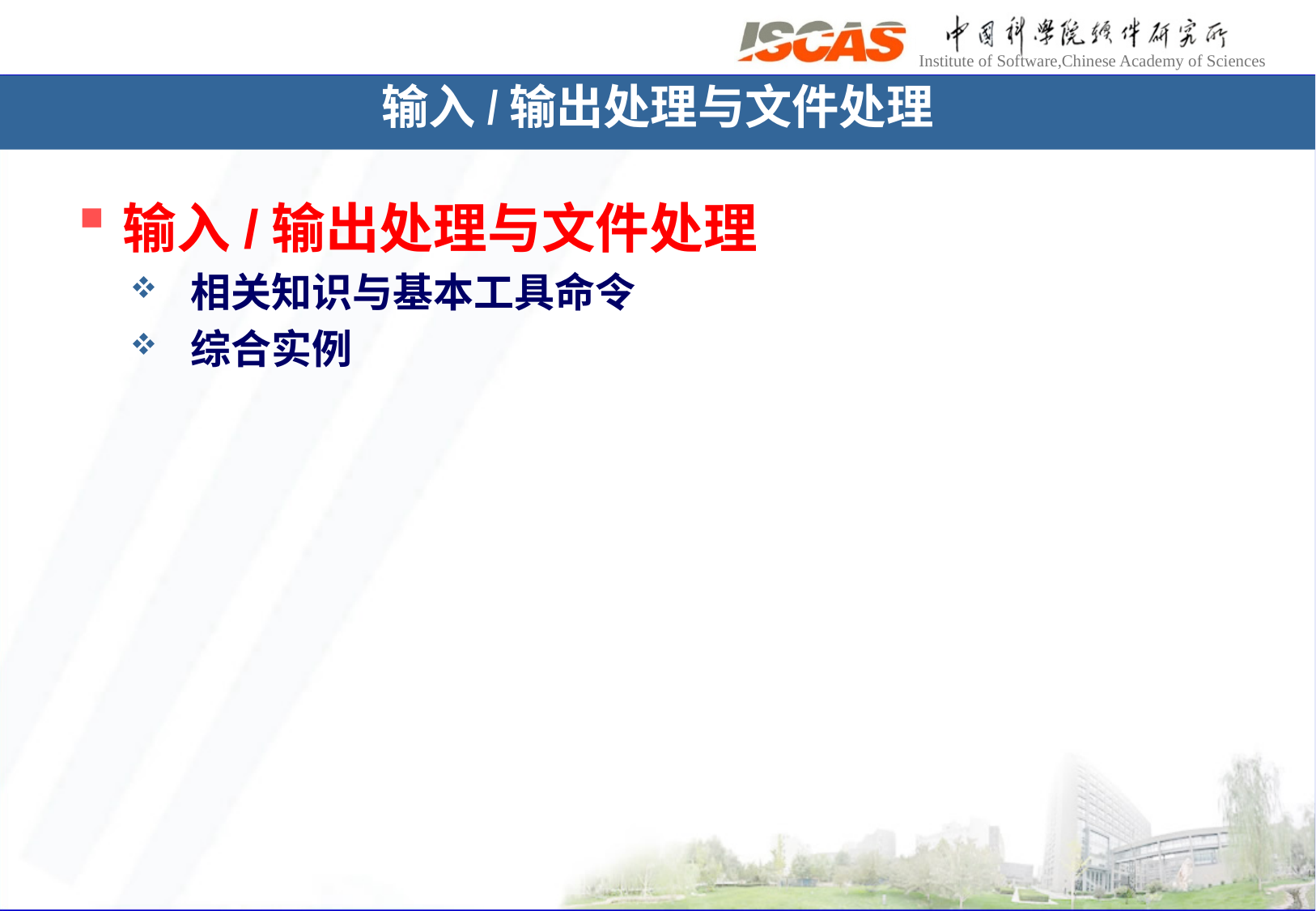

# 输入/输出处理与文件处理
输入/输出处理与文件处理
相关知识与基本工具命令
综合实例